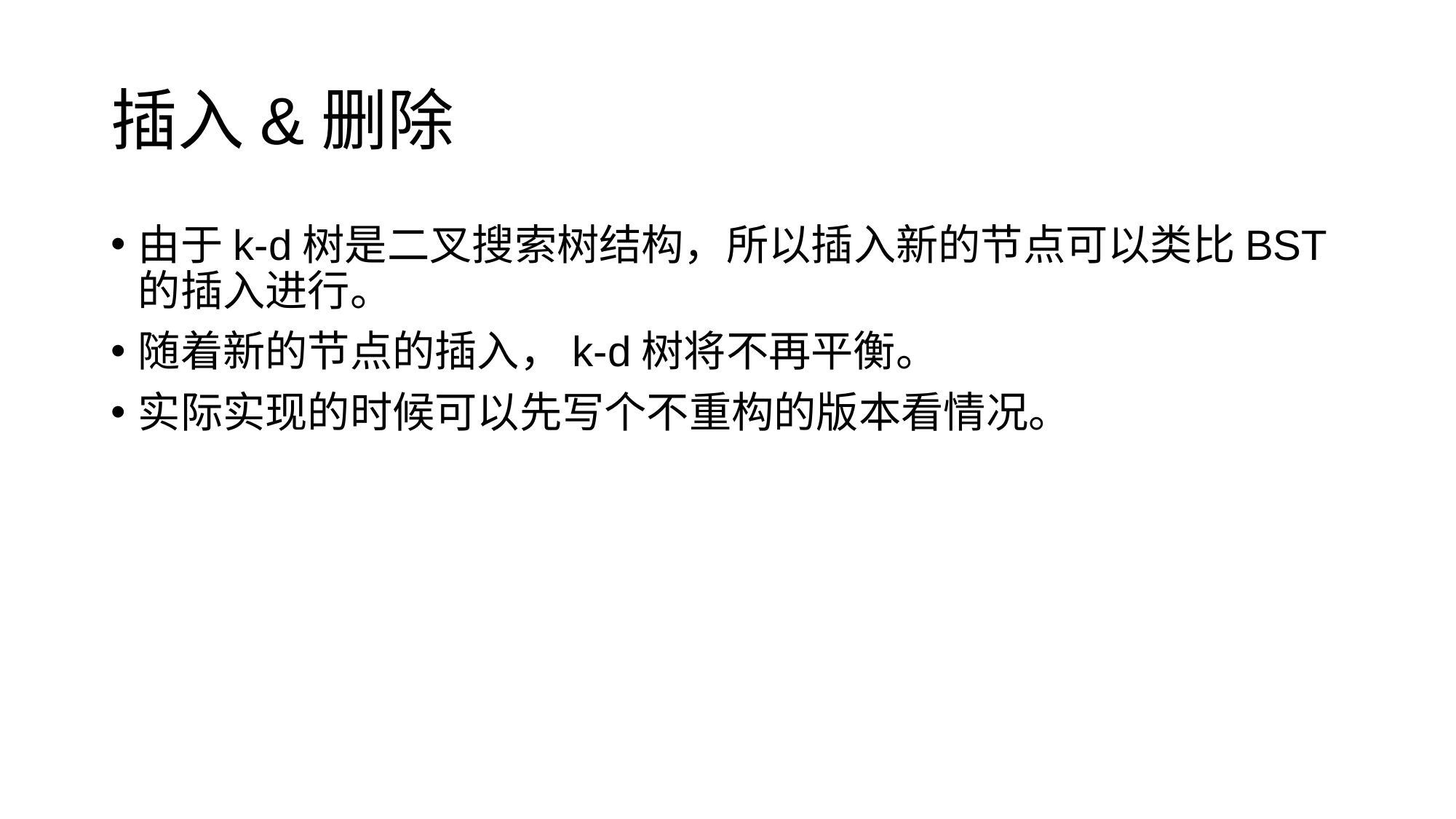

# 插入&删除
由于k-d树是二叉搜索树结构，所以插入新的节点可以类比BST的插入进行。
随着新的节点的插入，k-d树将不再平衡。
实际实现的时候可以先写个不重构的版本看情况。